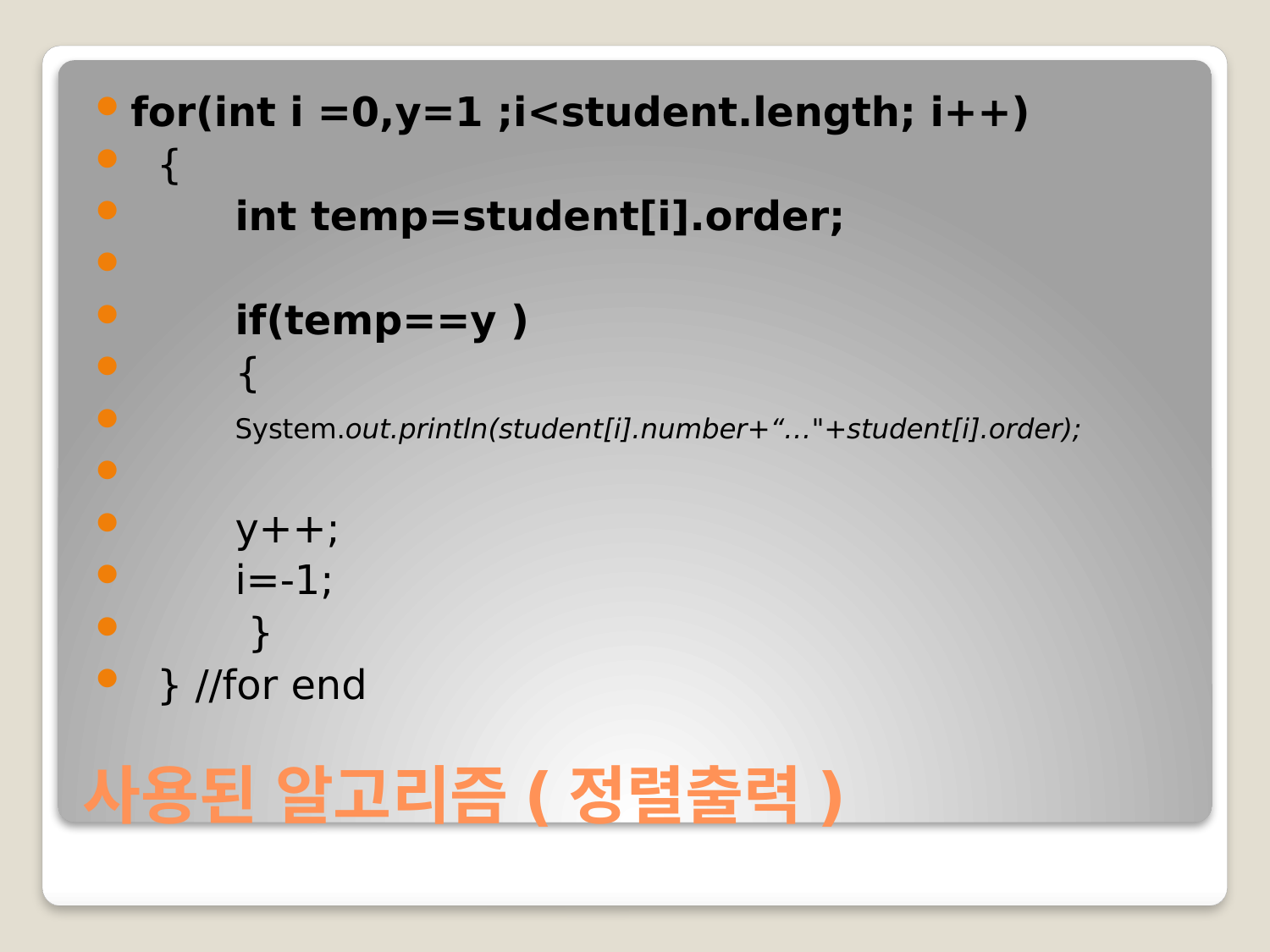

for(int i =0,y=1 ;i<student.length; i++)
  {
  	int temp=student[i].order;

  	if(temp==y )
  	{
  		System.out.println(student[i].number+“…"+student[i].order);

  		y++;
  		i=-1;
 	 }
  } //for end
# 사용된 알고리즘(정렬출력)